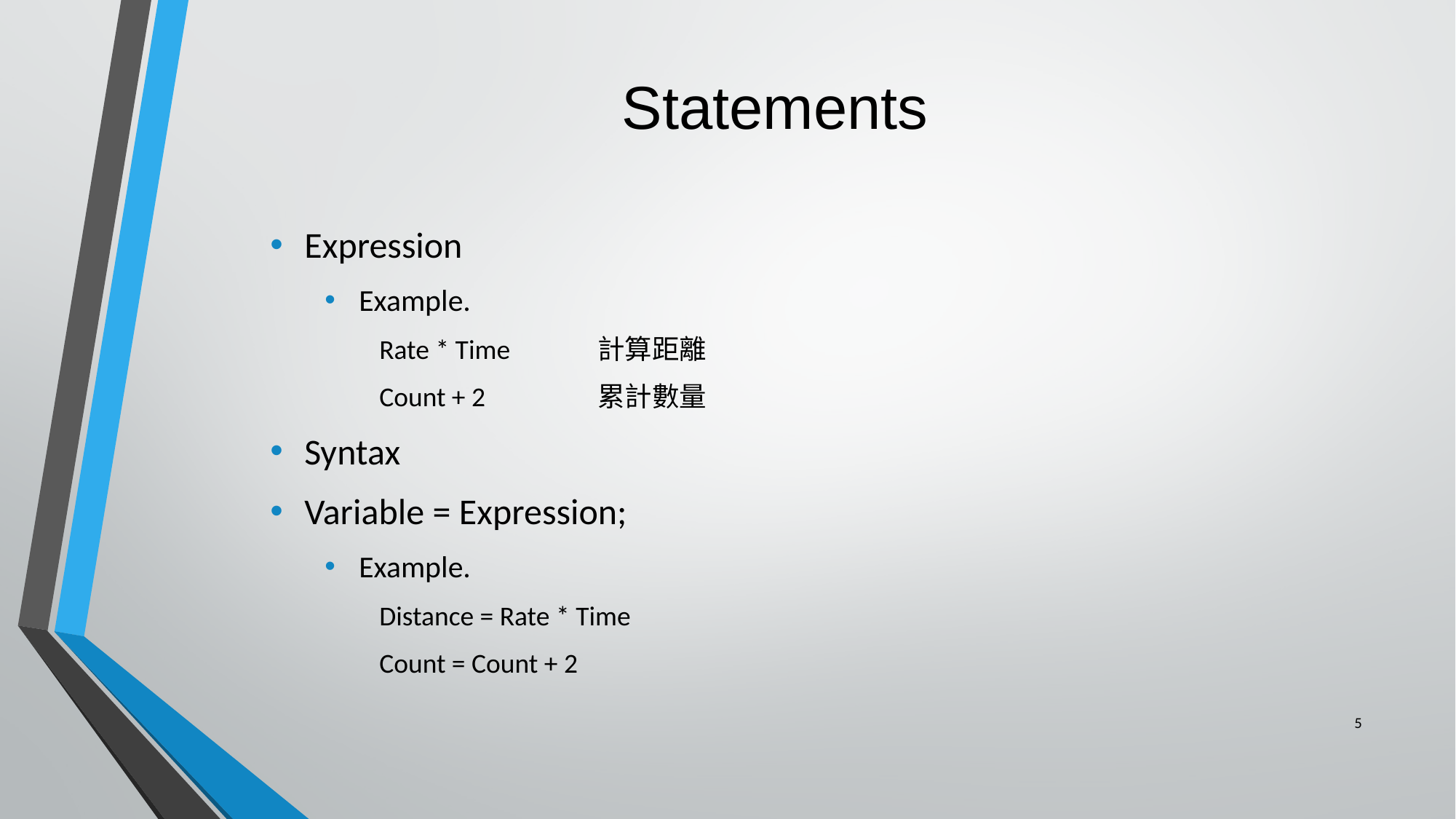

# Statements
Expression
Example.
Rate * Time	計算距離
Count + 2		累計數量
Syntax
Variable = Expression;
Example.
Distance = Rate * Time
Count = Count + 2

5